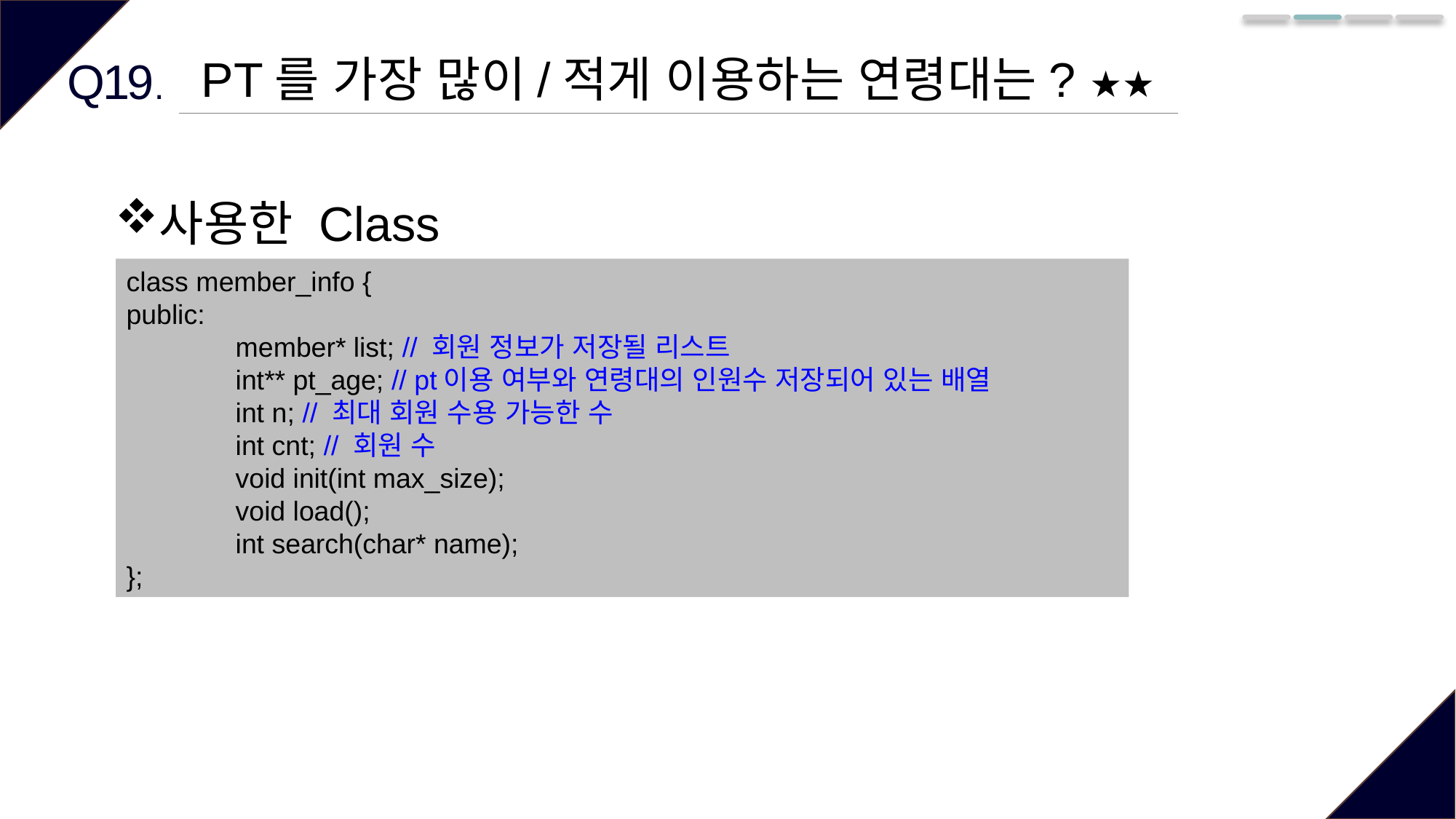

PT를 가장 많이/적게 이용하는 연령대는? ★★
Q19.
사용한 Class
class member_info {
public:
	member* list; // 회원 정보가 저장될 리스트
	int** pt_age; // pt이용 여부와 연령대의 인원수 저장되어 있는 배열
	int n; // 최대 회원 수용 가능한 수
	int cnt; // 회원 수
	void init(int max_size);
	void load();
	int search(char* name);
};